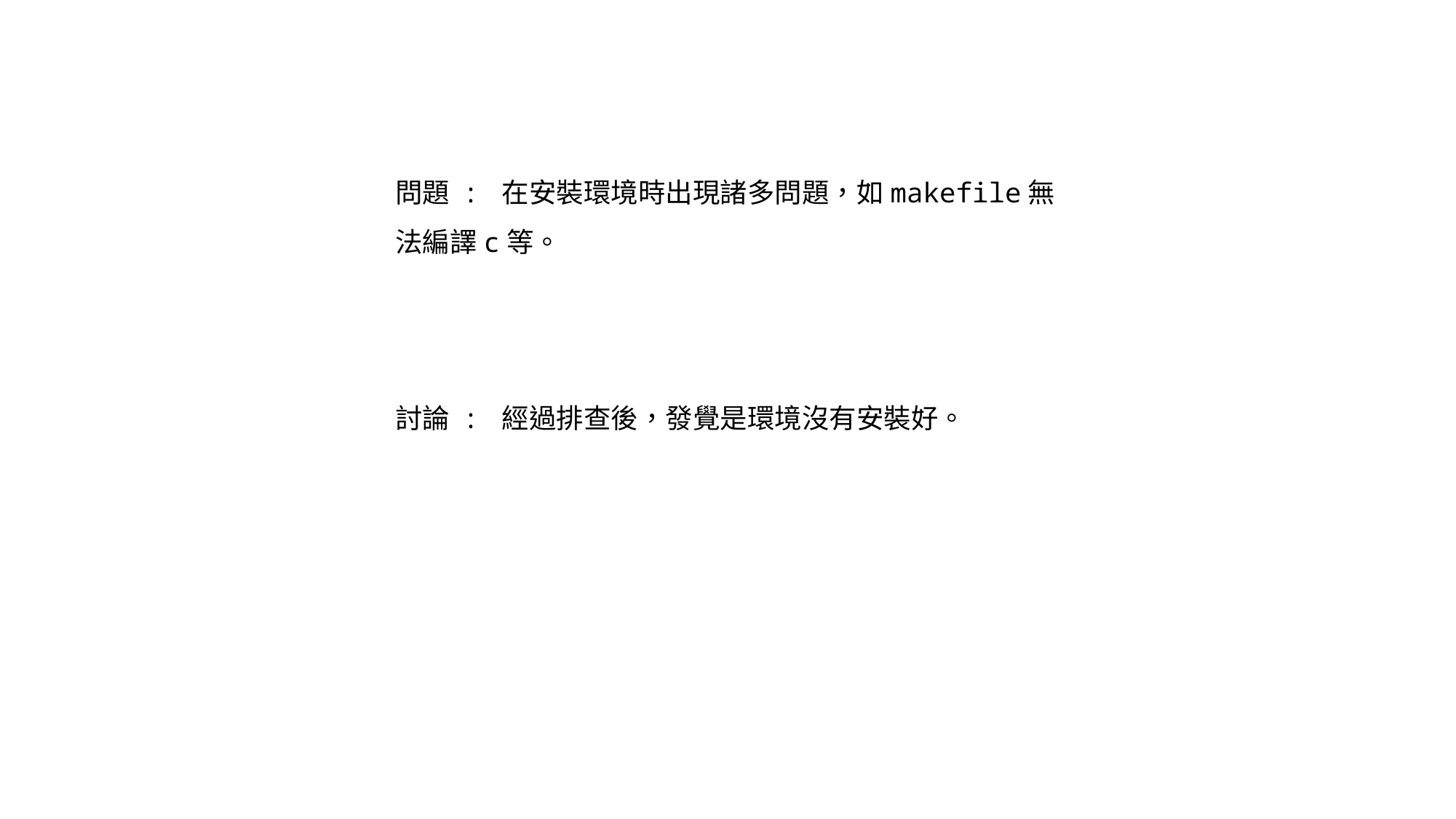

問題 : 在安裝環境時出現諸多問題，如makefile無法編譯c等。
討論 : 經過排查後，發覺是環境沒有安裝好。